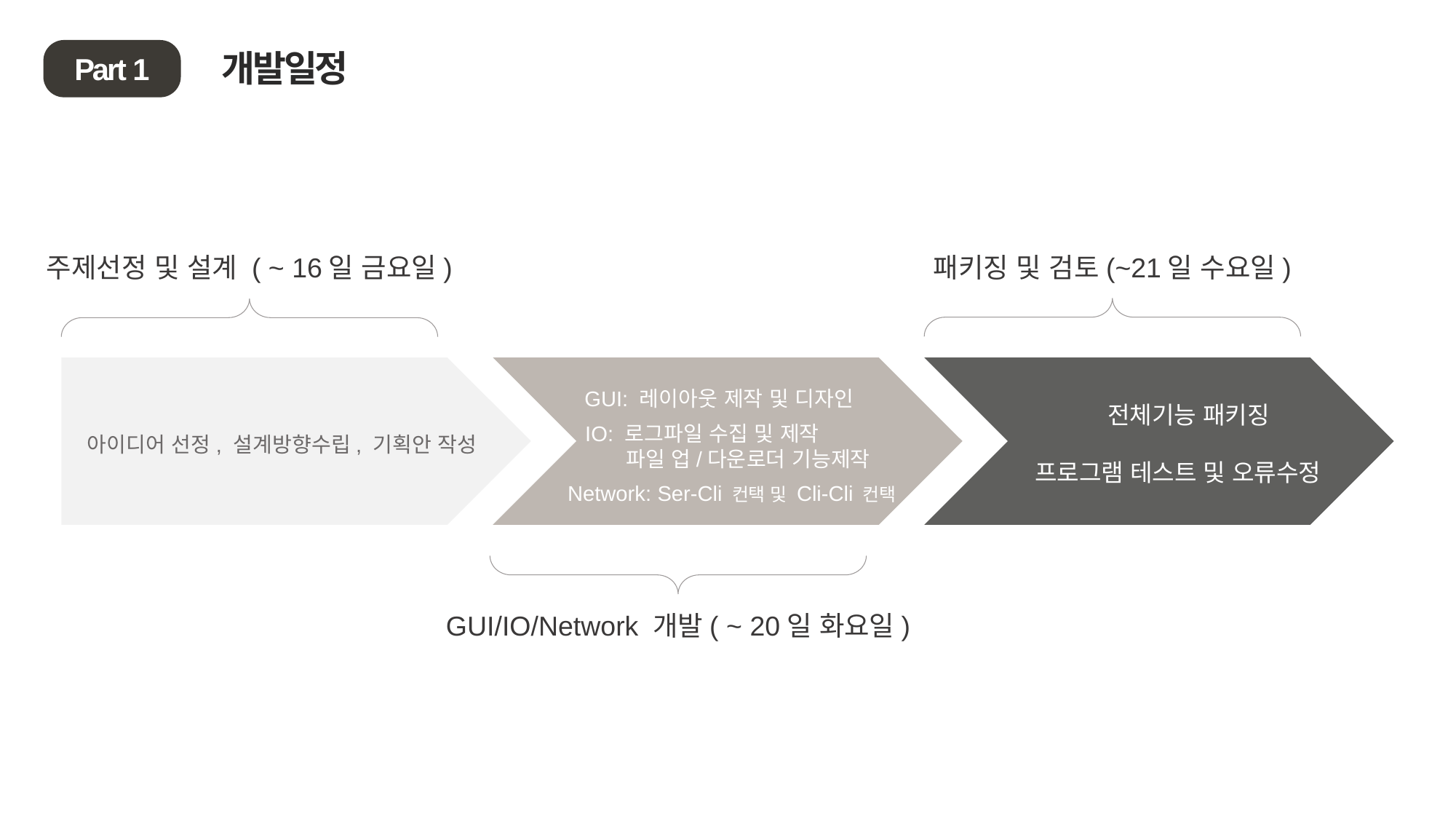

개발일정
Part 1

주제선정 및 설계 ( ~ 16일 금요일)
패키징 및 검토(~21일 수요일)

GUI: 레이아웃 제작 및 디자인

          전체기능 패키징

프로그램 테스트 및 오류수정
IO: 로그파일 수집 및 제작
      파일 업/다운로더 기능제작
아이디어 선정, 설계방향수립, 기획안 작성
Network: Ser-Cli 컨택 및 Cli-Cli 컨택
GUI/IO/Network 개발( ~ 20일 화요일)